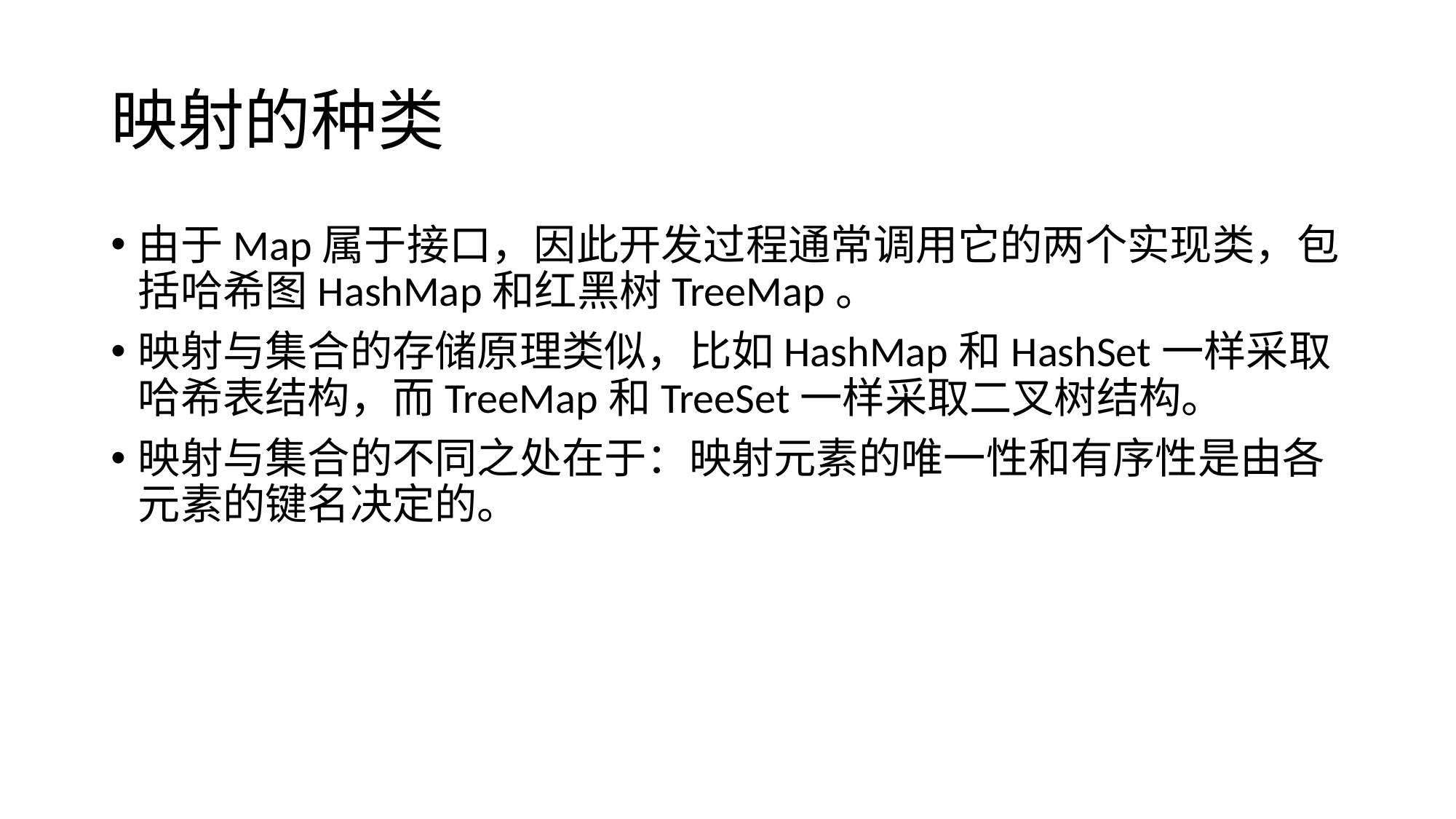

# 映射的种类
由于Map属于接口，因此开发过程通常调用它的两个实现类，包括哈希图HashMap和红黑树TreeMap。
映射与集合的存储原理类似，比如HashMap和HashSet一样采取哈希表结构，而TreeMap和TreeSet一样采取二叉树结构。
映射与集合的不同之处在于：映射元素的唯一性和有序性是由各元素的键名决定的。